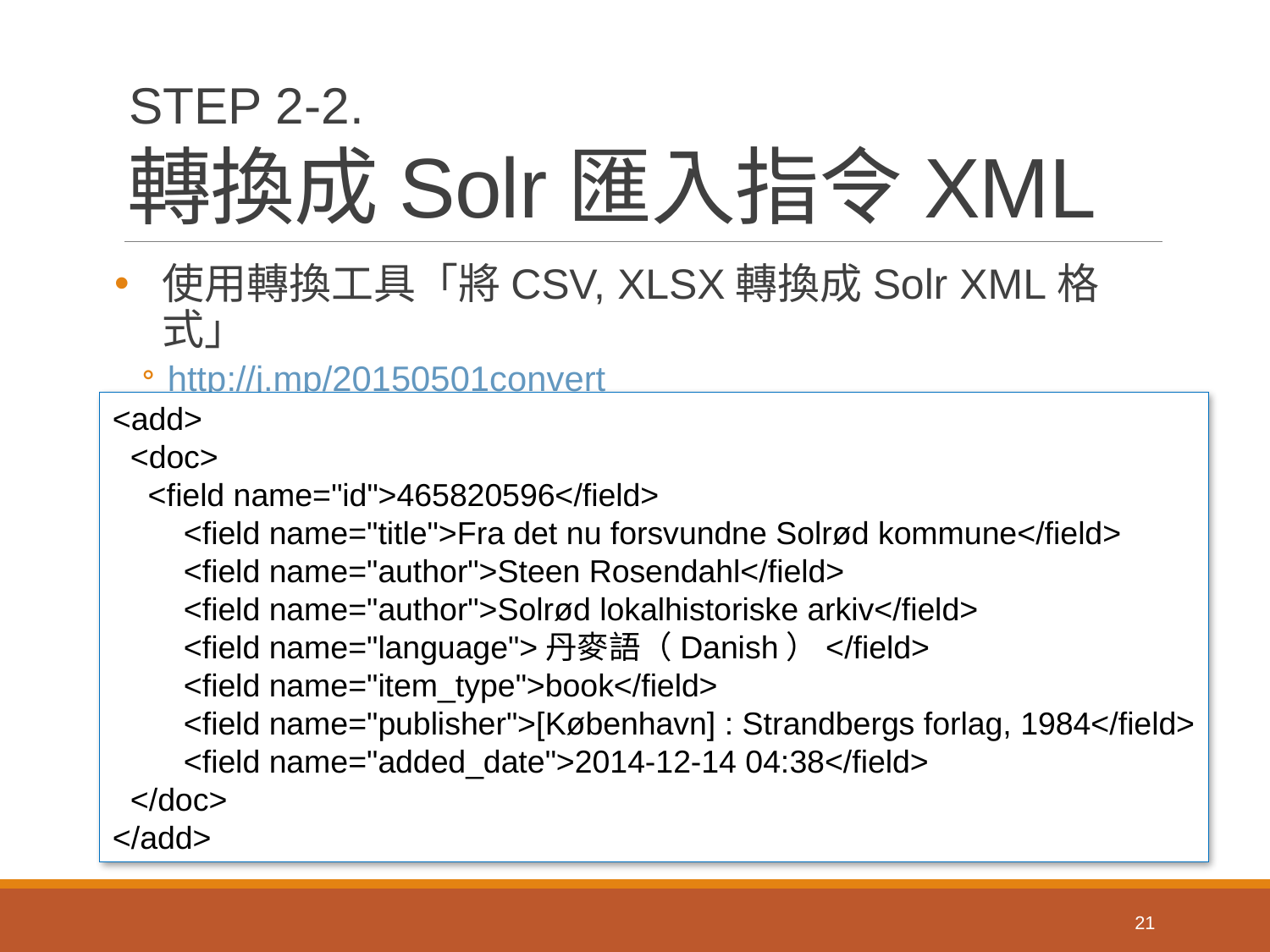

STEP 2-2.
# 轉換成Solr匯入指令XML
使用轉換工具「將CSV, XLSX轉換成Solr XML格式」
http://j.mp/20150501convert

<add>
  <doc>
    <field name="id">465820596</field>
        <field name="title">Fra det nu forsvundne Solrød kommune</field>
        <field name="author">Steen Rosendahl</field>
        <field name="author">Solrød lokalhistoriske arkiv</field>
        <field name="language">丹麥語（Danish）</field>
        <field name="item_type">book</field>
        <field name="publisher">[København] : Strandbergs forlag, 1984</field>
        <field name="added_date">2014-12-14 04:38</field>
  </doc>
</add>
21